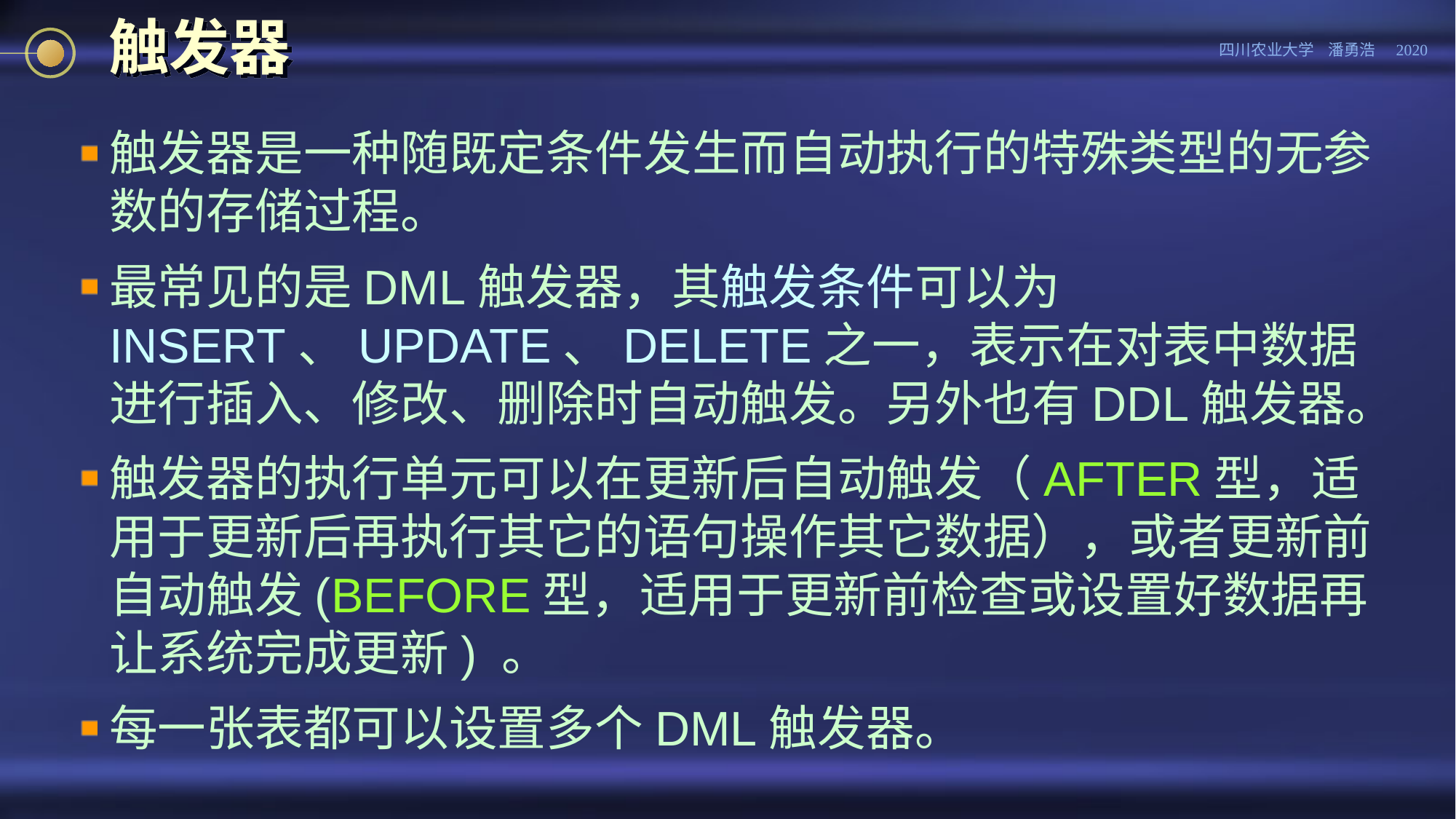

# 触发器
触发器是一种随既定条件发生而自动执行的特殊类型的无参数的存储过程。
最常见的是DML触发器，其触发条件可以为INSERT、UPDATE、DELETE之一，表示在对表中数据进行插入、修改、删除时自动触发。另外也有DDL触发器。
触发器的执行单元可以在更新后自动触发（AFTER型，适用于更新后再执行其它的语句操作其它数据），或者更新前自动触发(BEFORE型，适用于更新前检查或设置好数据再让系统完成更新) 。
每一张表都可以设置多个DML触发器。